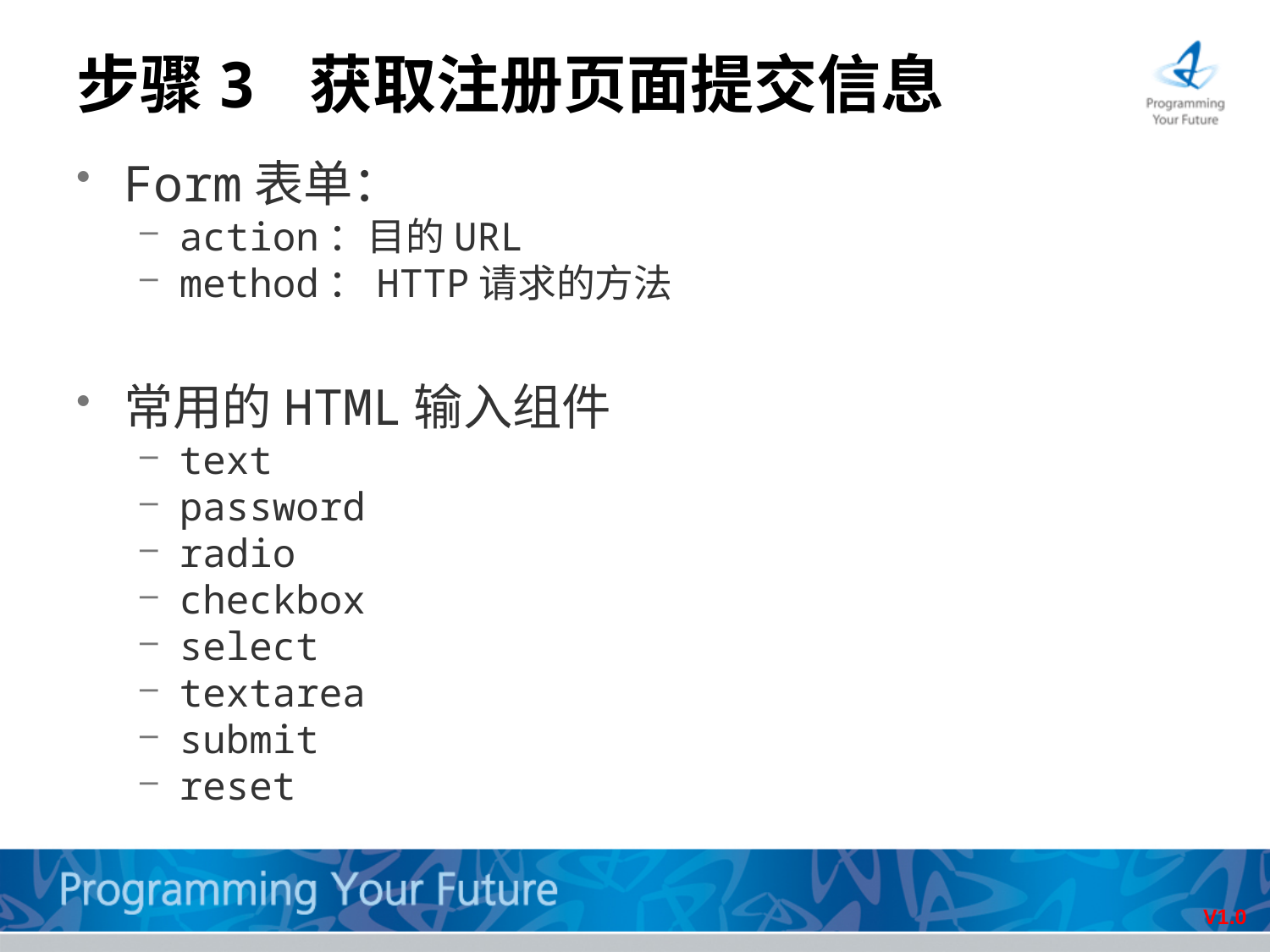

# 步骤3 获取注册页面提交信息
Form表单：
action：目的URL
method：HTTP请求的方法

常用的HTML输入组件
text
password
radio
checkbox
select
textarea
submit
reset